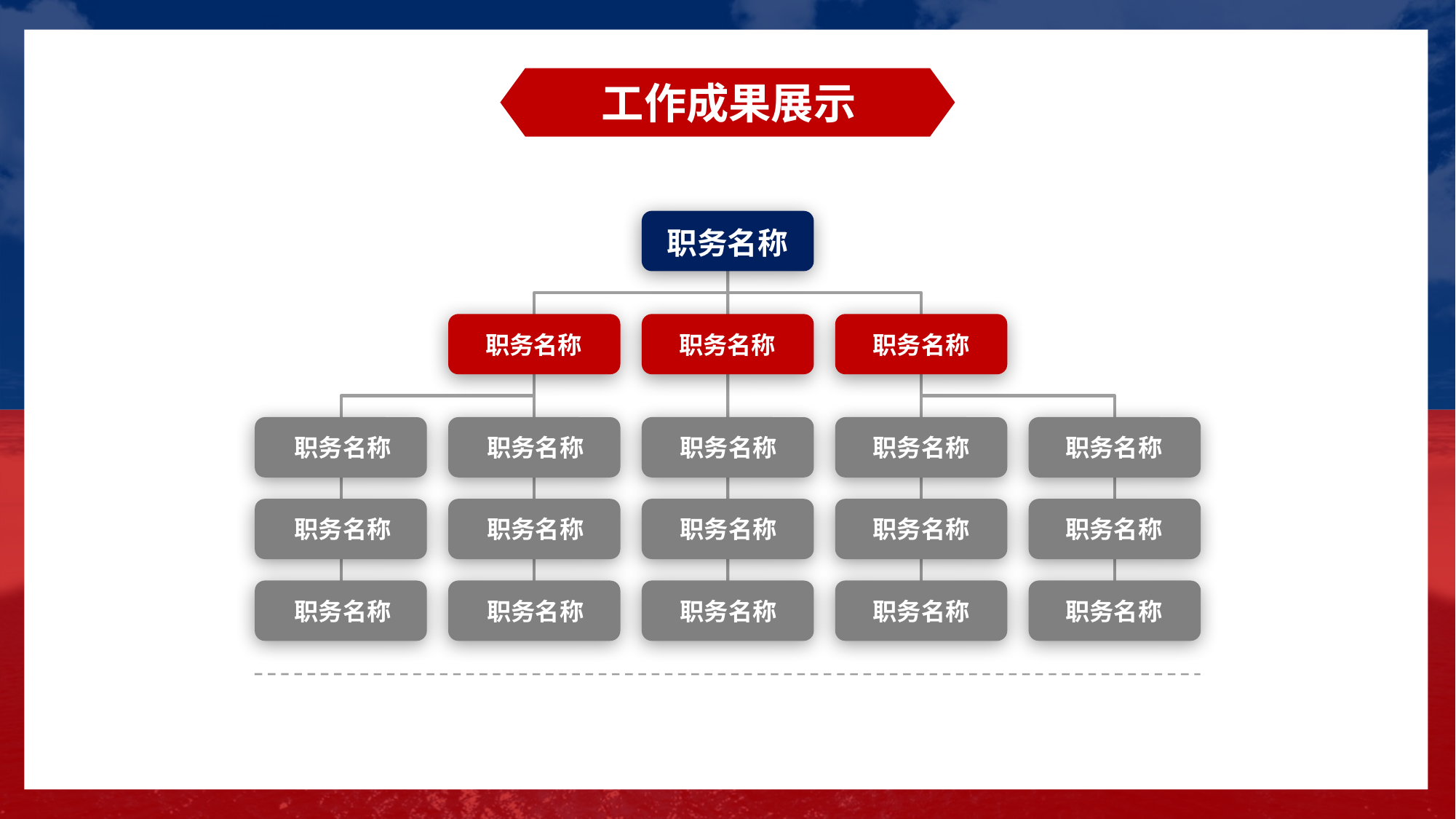

工作成果展示

职务名称

职务名称
职务名称
职务名称

职务名称
职务名称
职务名称
职务名称
职务名称

职务名称
职务名称
职务名称
职务名称
职务名称

职务名称
职务名称
职务名称
职务名称
职务名称